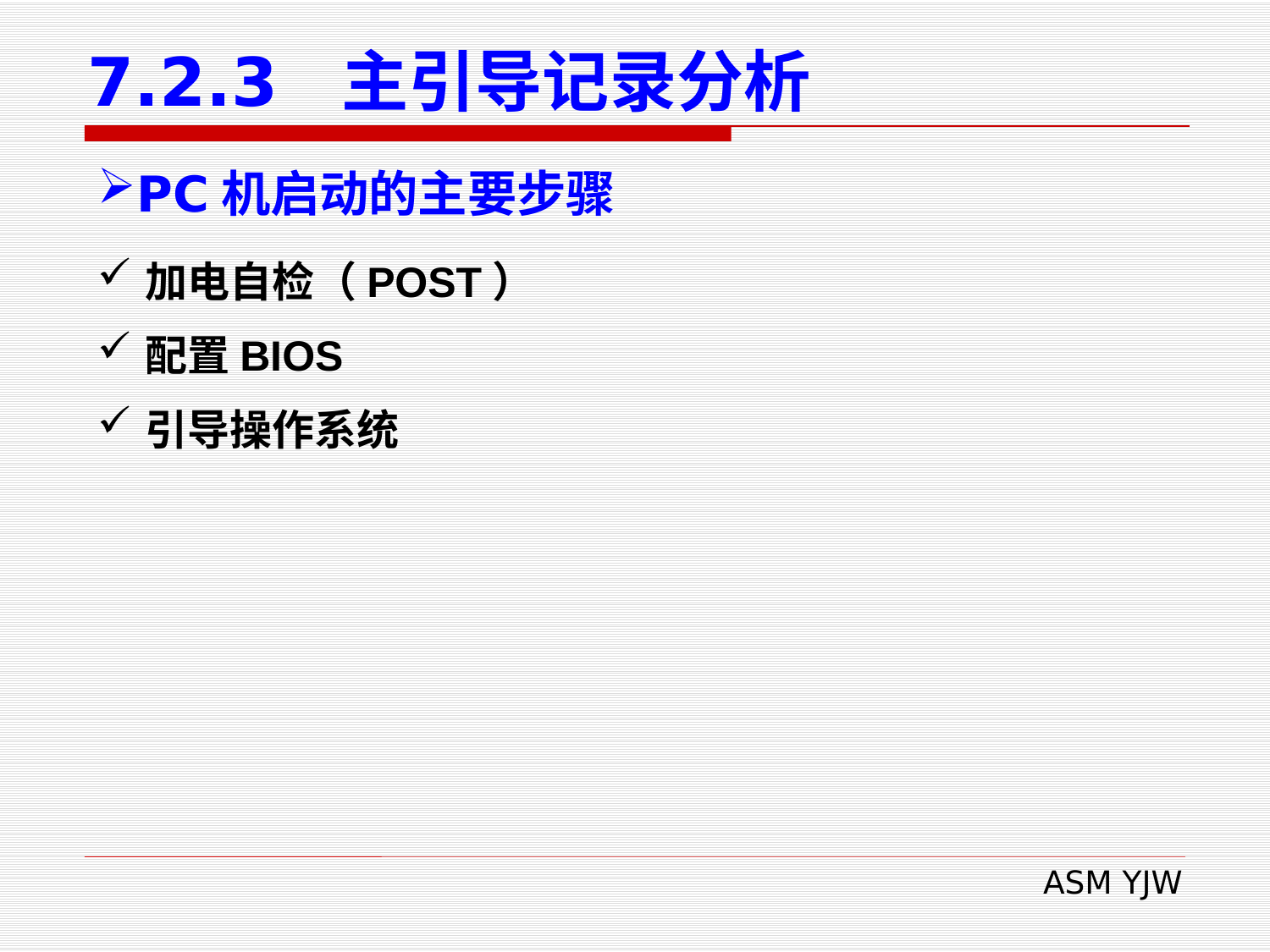

# 7.2.3  主引导记录分析
PC机启动的主要步骤
加电自检（POST）
配置BIOS
引导操作系统